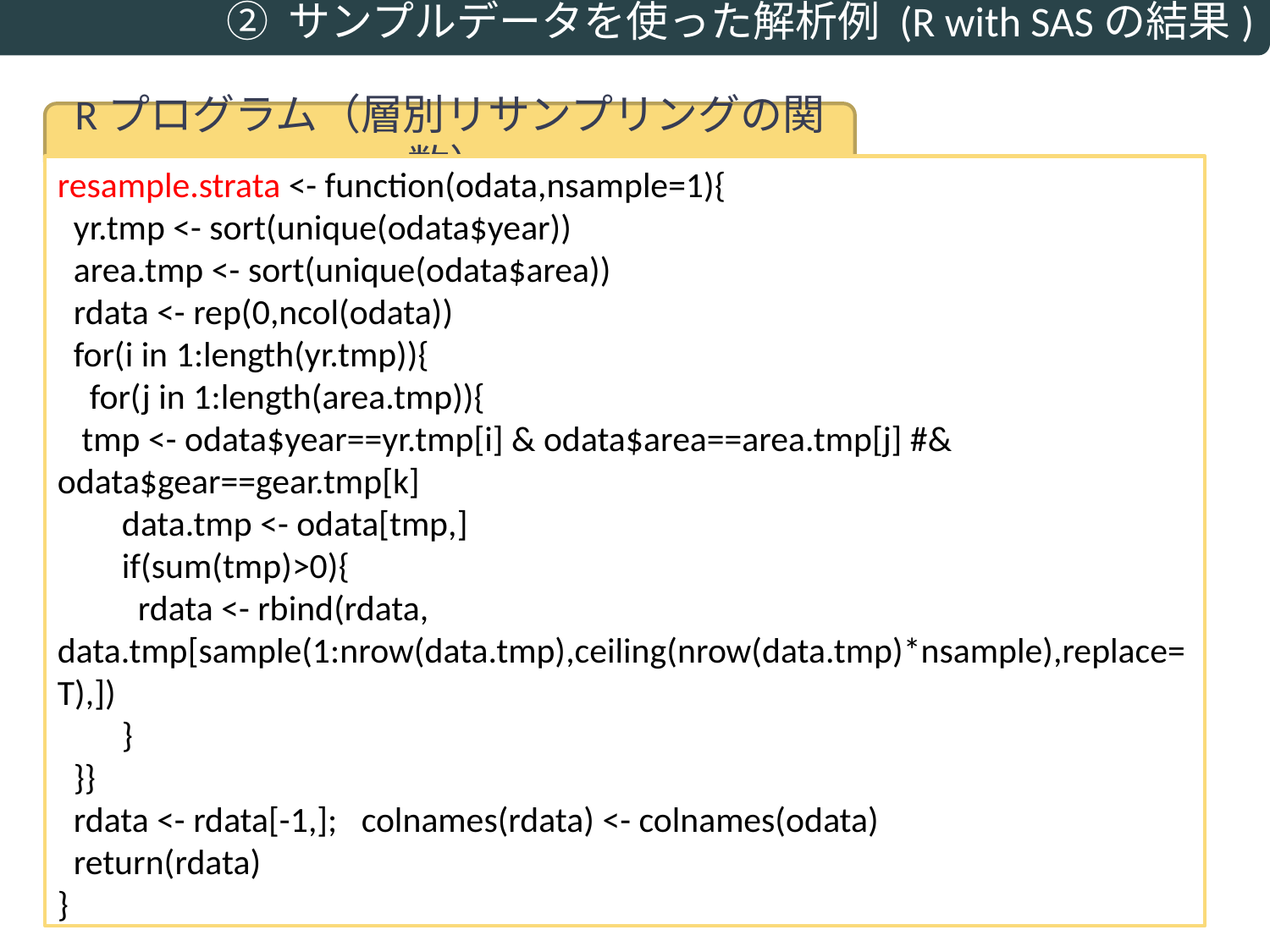

② サンプルデータを使った解析例 (R with SASの結果)
Rプログラム（層別リサンプリングの関数）

resample.strata <- function(odata,nsample=1){
  yr.tmp <- sort(unique(odata$year))
  area.tmp <- sort(unique(odata$area))
  rdata <- rep(0,ncol(odata))
  for(i in 1:length(yr.tmp)){
    for(j in 1:length(area.tmp)){
   tmp <- odata$year==yr.tmp[i] & odata$area==area.tmp[j] #& odata$gear==gear.tmp[k]
        data.tmp <- odata[tmp,]
        if(sum(tmp)>0){
          rdata <- rbind(rdata,
data.tmp[sample(1:nrow(data.tmp),ceiling(nrow(data.tmp)*nsample),replace=T),])
        }
  }}
  rdata <- rdata[-1,];   colnames(rdata) <- colnames(odata)
  return(rdata)
}